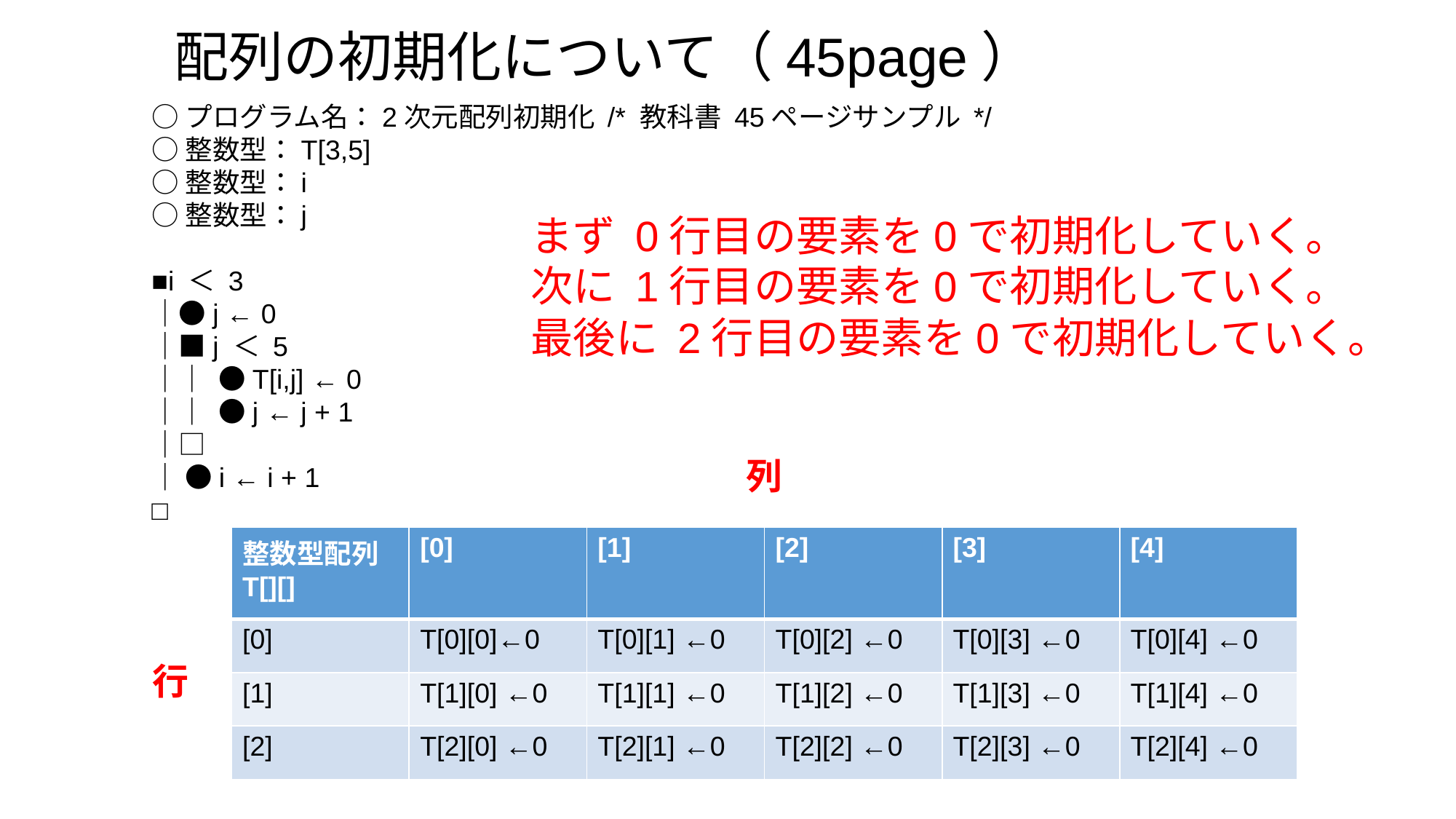

配列の初期化について（45page）
○プログラム名：2次元配列初期化 /* 教科書 45ページサンプル */
○整数型：T[3,5]
○整数型：i
○整数型：j

■i ＜ 3
｜●j ← 0
｜■j ＜ 5
｜｜  ●T[i,j] ← 0
｜｜  ●j ← j + 1
｜□
｜ ●i ← i + 1
□

まず 0行目の要素を0で初期化していく。
次に 1行目の要素を0で初期化していく。
最後に 2行目の要素を0で初期化していく。
列
| 整数型配列T[][] | [0] | [1] | [2] | [3] | [4] |
| --- | --- | --- | --- | --- | --- |
| [0] | T[0][0]←0 | T[0][1] ←0 | T[0][2] ←0 | T[0][3] ←0 | T[0][4] ←0 |
| [1] | T[1][0] ←0 | T[1][1] ←0 | T[1][2] ←0 | T[1][3] ←0 | T[1][4] ←0 |
| [2] | T[2][0] ←0 | T[2][1] ←0 | T[2][2] ←0 | T[2][3] ←0 | T[2][4] ←0 |
行